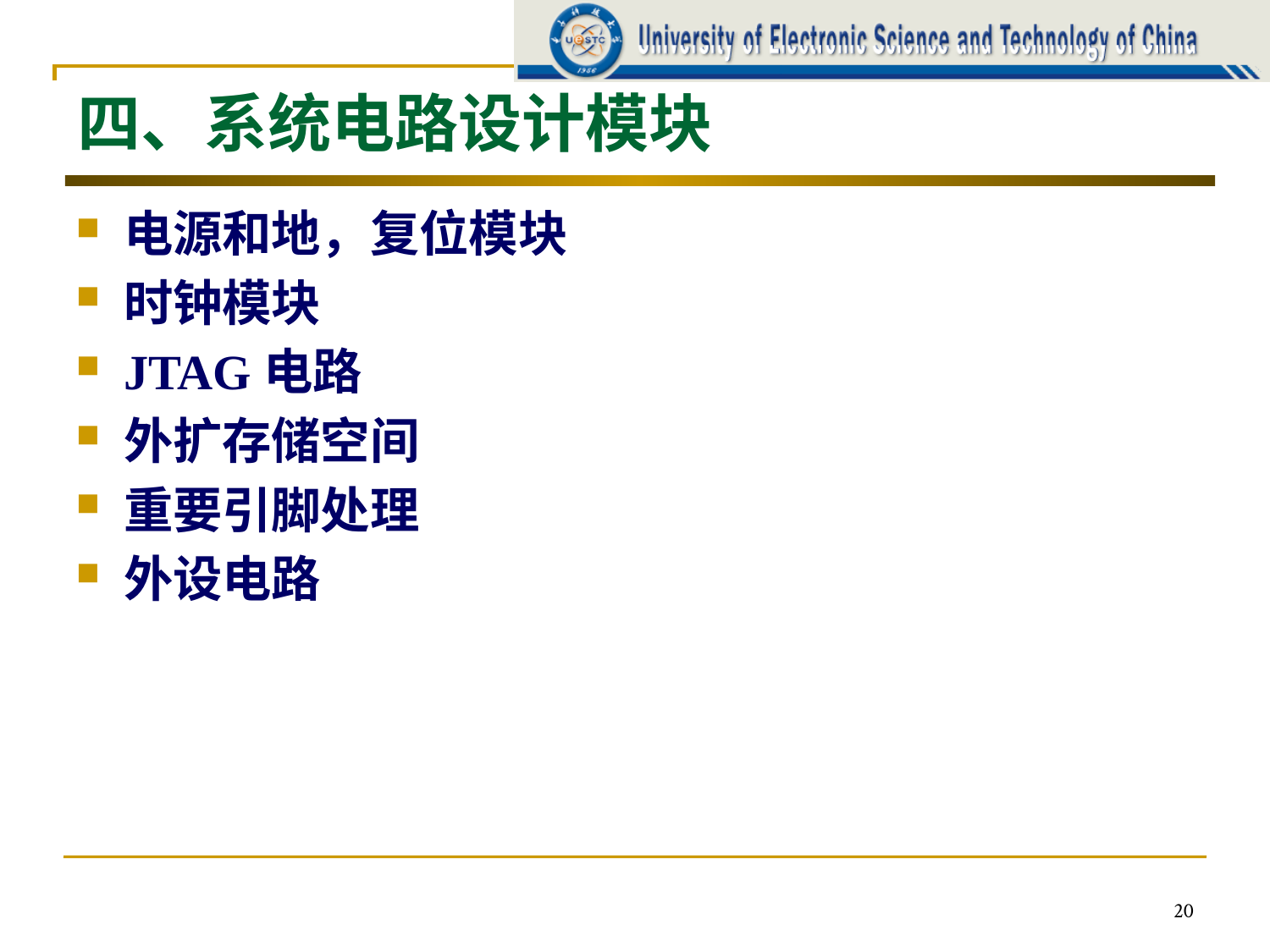

# 四、系统电路设计模块
电源和地，复位模块
时钟模块
JTAG电路
外扩存储空间
重要引脚处理
外设电路

20